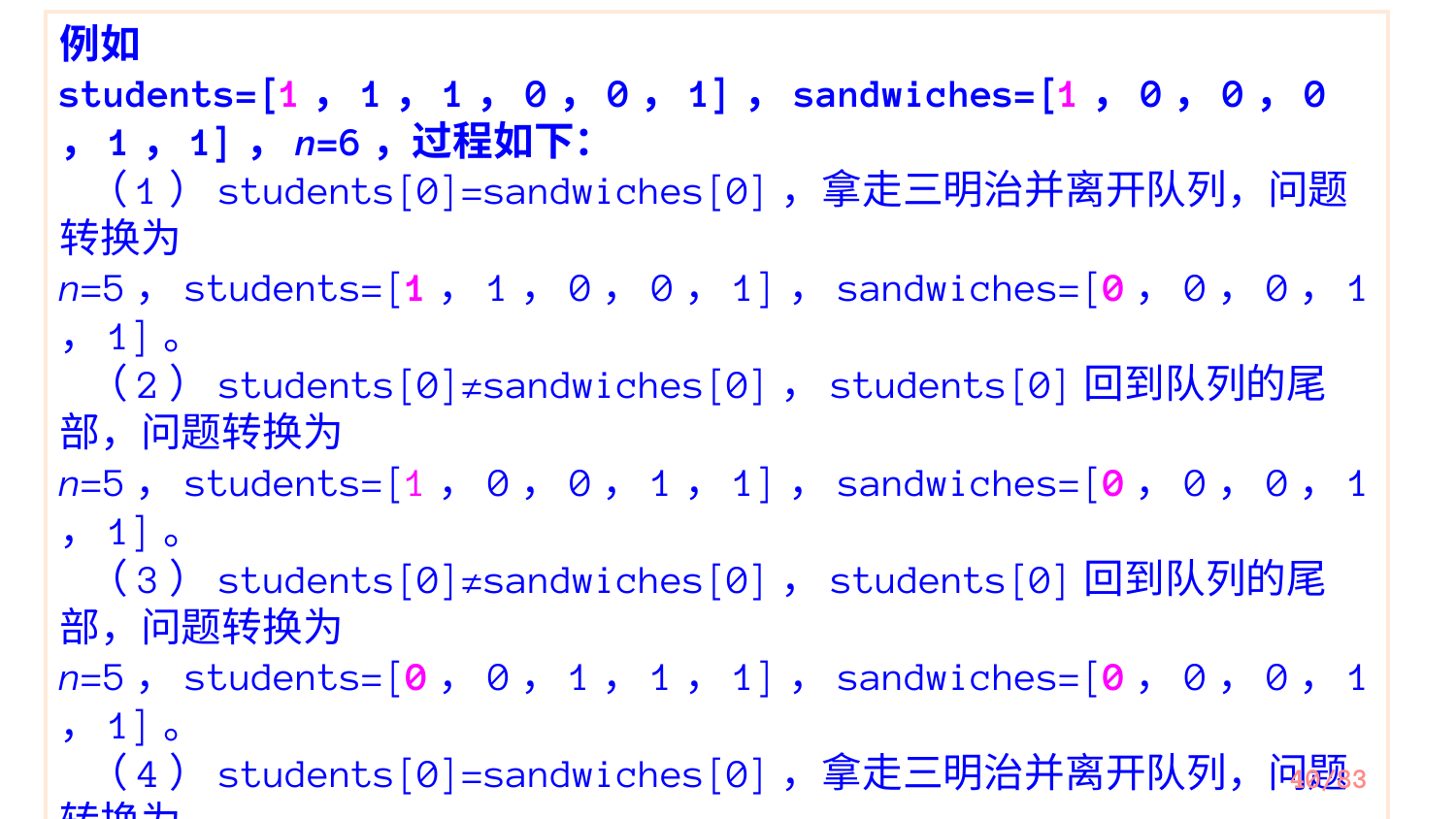

例如students=[1，1，1，0，0，1]，sandwiches=[1，0，0，0，1，1]，n=6，过程如下：
  （1）students[0]=sandwiches[0]，拿走三明治并离开队列，问题转换为n=5，students=[1，1，0，0，1]，sandwiches=[0，0，0，1，1]。
  （2）students[0]≠sandwiches[0]，students[0]回到队列的尾部，问题转换为n=5，students=[1，0，0，1，1]，sandwiches=[0，0，0，1，1]。
  （3）students[0]≠sandwiches[0]，students[0]回到队列的尾部，问题转换为n=5，students=[0，0，1，1，1]，sandwiches=[0，0，0，1，1]。
  （4）students[0]=sandwiches[0]，拿走三明治并离开队列，问题转换为n=4，students=[0，1，1，1]，sandwiches=[0，0，1，1]。
  （5）students[0]=sandwiches[0]，拿走三明治并离开队列，问题转换为n=3，students=[1，1，1]，sandwiches=[0，1，1]。
   显然后面不可能拿走三明治，所以无法吃午餐的学生数量为3。
40/83